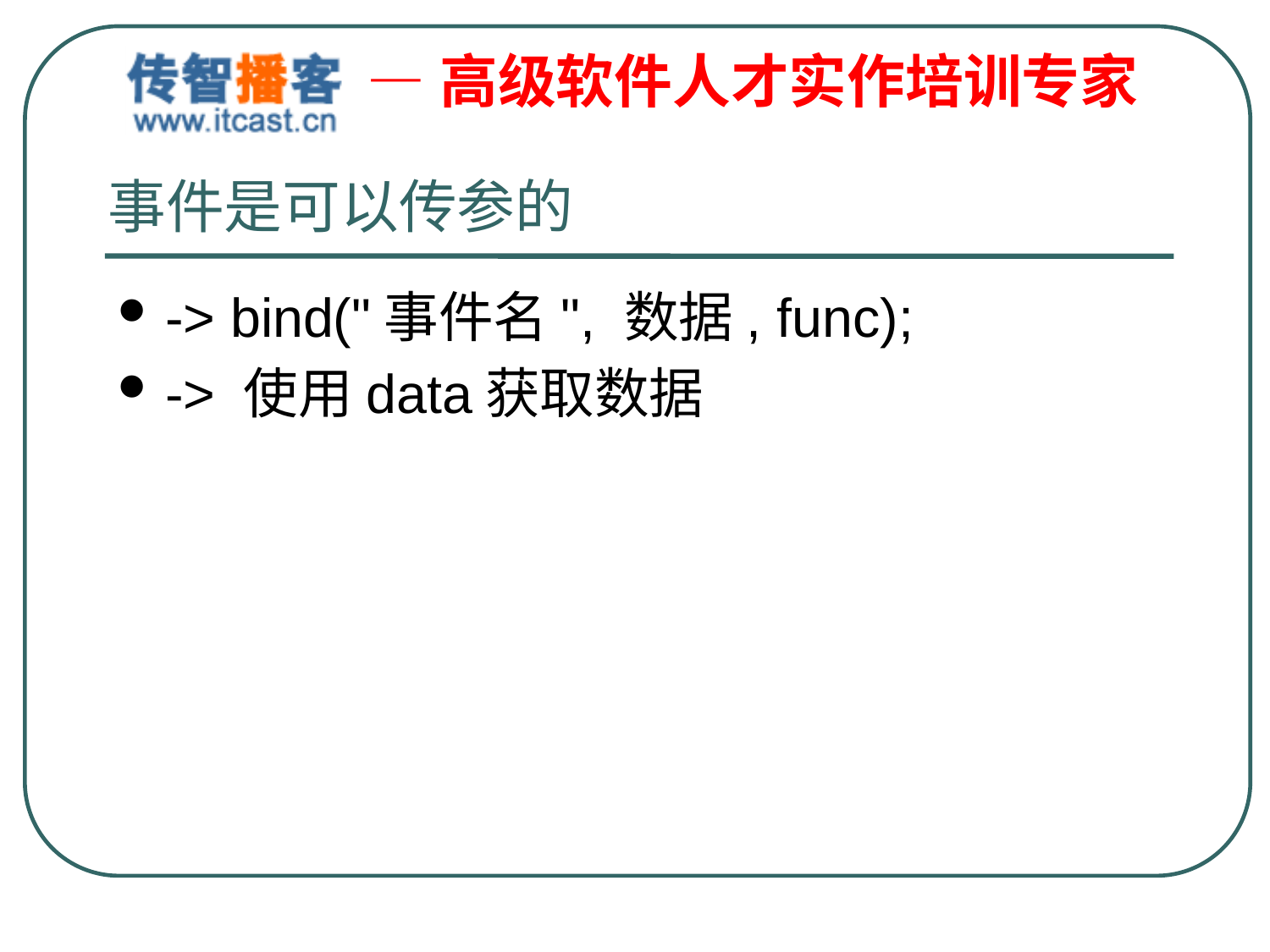

# 事件是可以传参的
-> bind("事件名", 数据, func);
-> 使用data获取数据